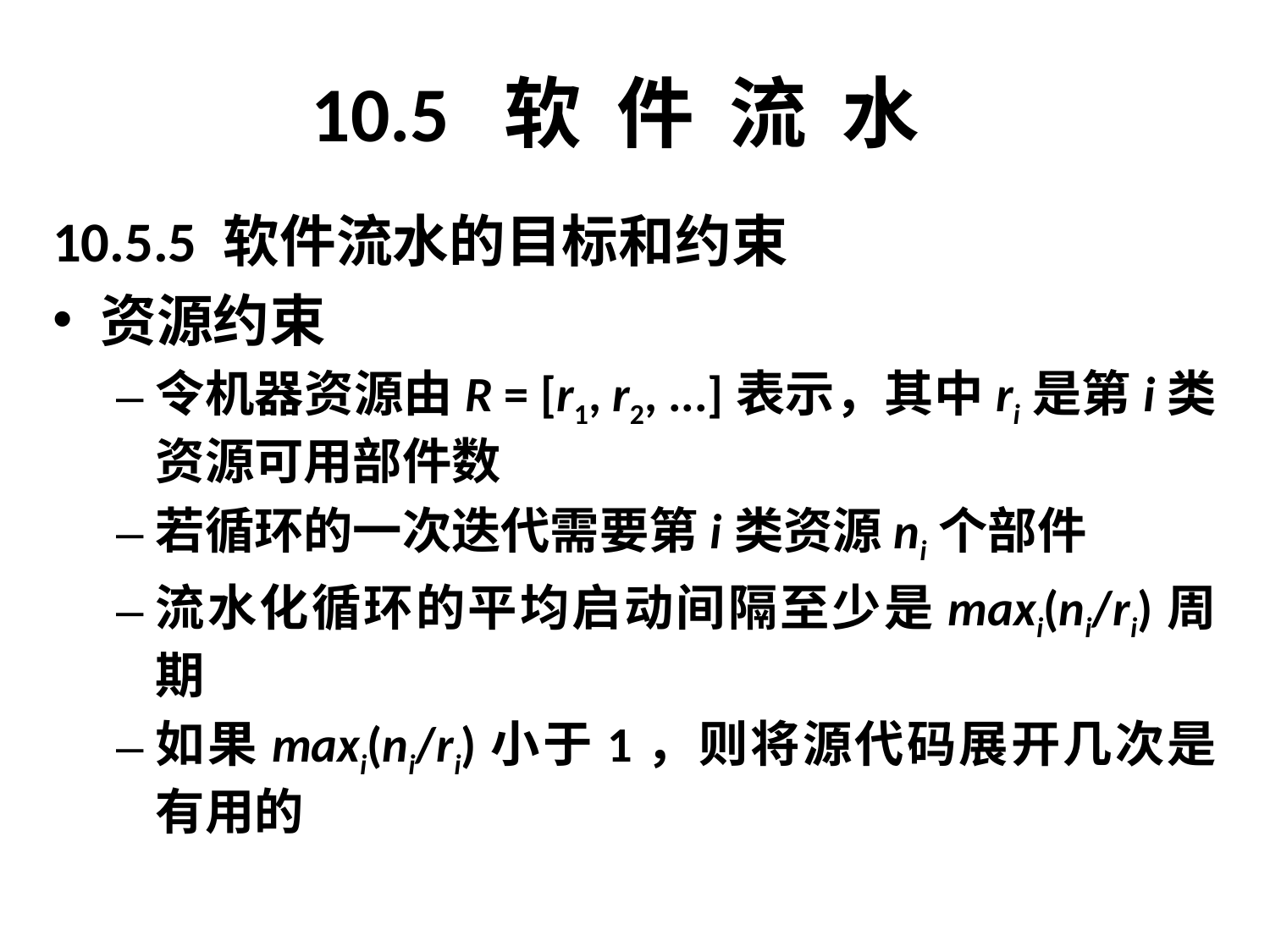

# 10.5  软  件  流  水
10.5.5 软件流水的目标和约束
资源约束
令机器资源由R = [r1, r2, ...]表示，其中ri是第i类资源可用部件数
若循环的一次迭代需要第i类资源ni个部件
流水化循环的平均启动间隔至少是maxi(ni/ri)周期
如果maxi(ni/ri)小于1，则将源代码展开几次是有用的